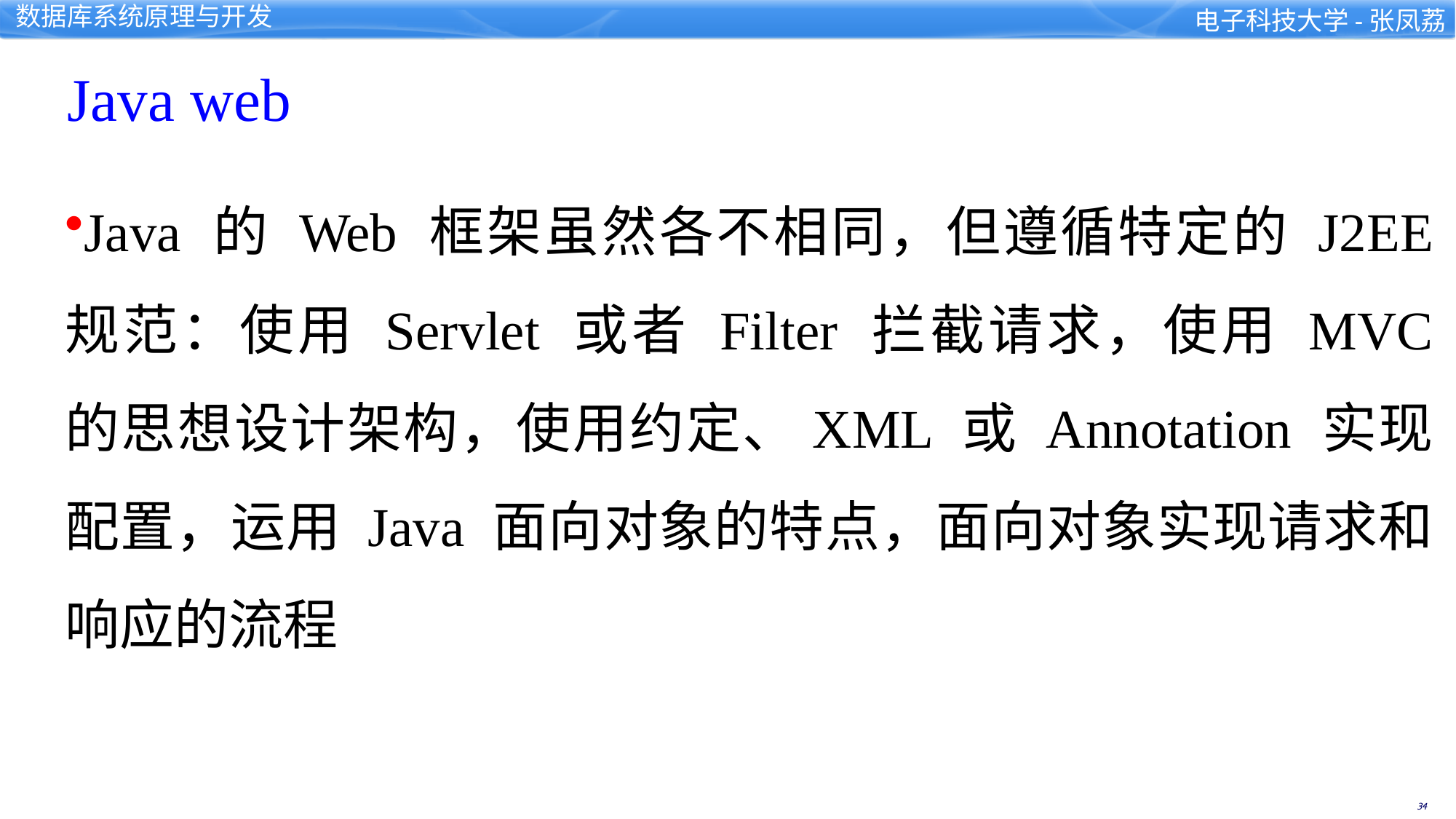

Java web
Java 的 Web 框架虽然各不相同，但遵循特定的 J2EE 规范：使用 Servlet 或者 Filter 拦截请求，使用 MVC 的思想设计架构，使用约定、XML 或 Annotation 实现配置，运用 Java 面向对象的特点，面向对象实现请求和响应的流程